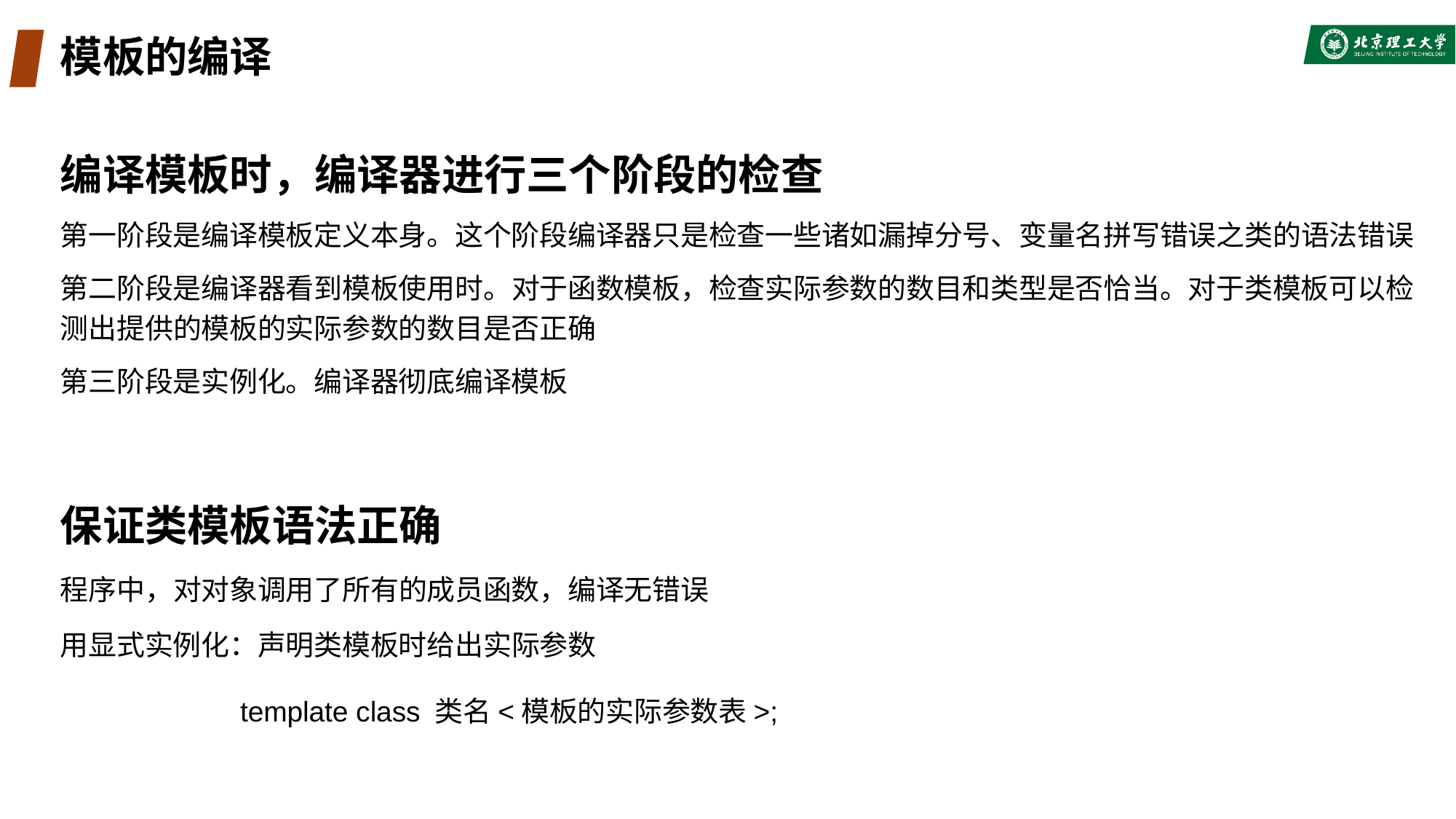

# 模板的编译
编译模板时，编译器进行三个阶段的检查
第一阶段是编译模板定义本身。这个阶段编译器只是检查一些诸如漏掉分号、变量名拼写错误之类的语法错误
第二阶段是编译器看到模板使用时。对于函数模板，检查实际参数的数目和类型是否恰当。对于类模板可以检测出提供的模板的实际参数的数目是否正确
第三阶段是实例化。编译器彻底编译模板

保证类模板语法正确
程序中，对对象调用了所有的成员函数，编译无错误
用显式实例化：声明类模板时给出实际参数
                       template class 类名<模板的实际参数表>;